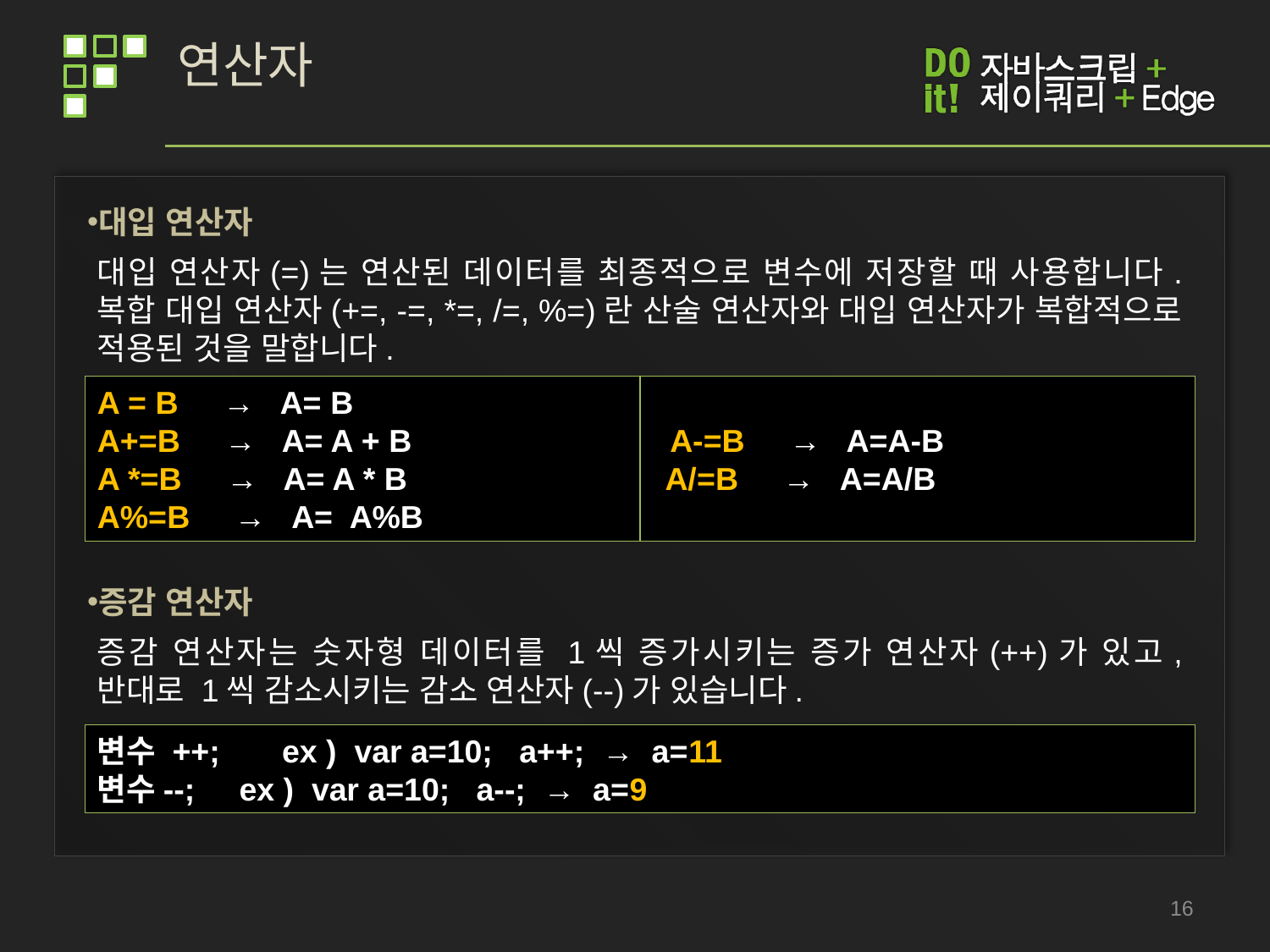

# 연산자
대입 연산자
대입 연산자(=)는 연산된 데이터를 최종적으로 변수에 저장할 때 사용합니다. 복합 대입 연산자(+=, -=, *=, /=, %=)란 산술 연산자와 대입 연산자가 복합적으로 적용된 것을 말합니다.
A = B     →   A= B
A+=B     →   A= A + B                             A-=B     →   A=A-B
A *=B     →   A= A * B                             A/=B     →   A=A/B
A%=B     →   A=  A%B
증감 연산자
증감 연산자는 숫자형 데이터를 1씩 증가시키는 증가 연산자(++)가 있고, 반대로 1씩 감소시키는 감소 연산자(--)가 있습니다.
변수 ++;       ex )  var a=10;   a++;  →  a=11
변수--;     ex )  var a=10;   a--;  →  a=9
16